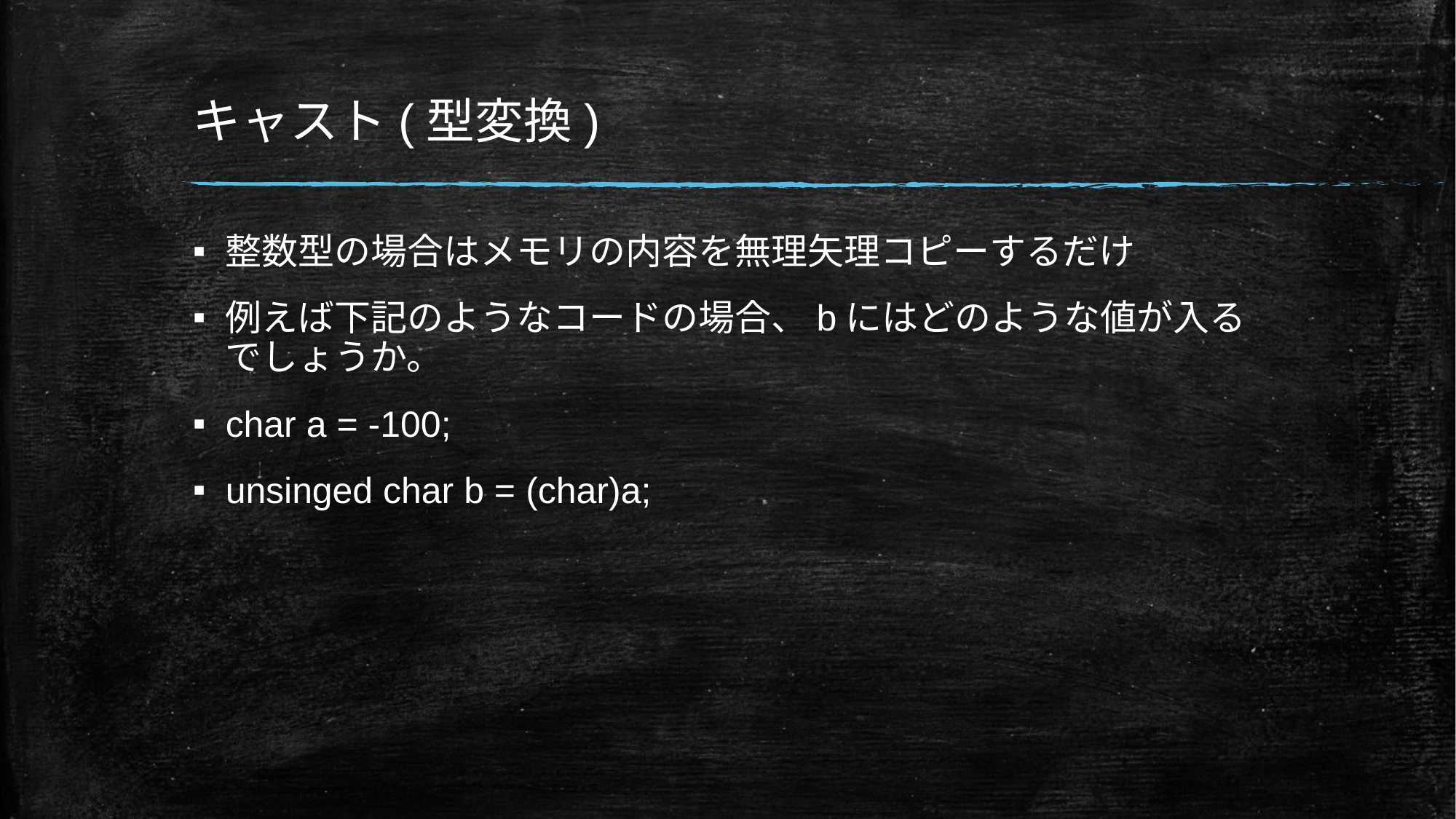

# キャスト(型変換)
整数型の場合はメモリの内容を無理矢理コピーするだけ
例えば下記のようなコードの場合、bにはどのような値が入るでしょうか。
char a = -100;
unsinged char b = (char)a;